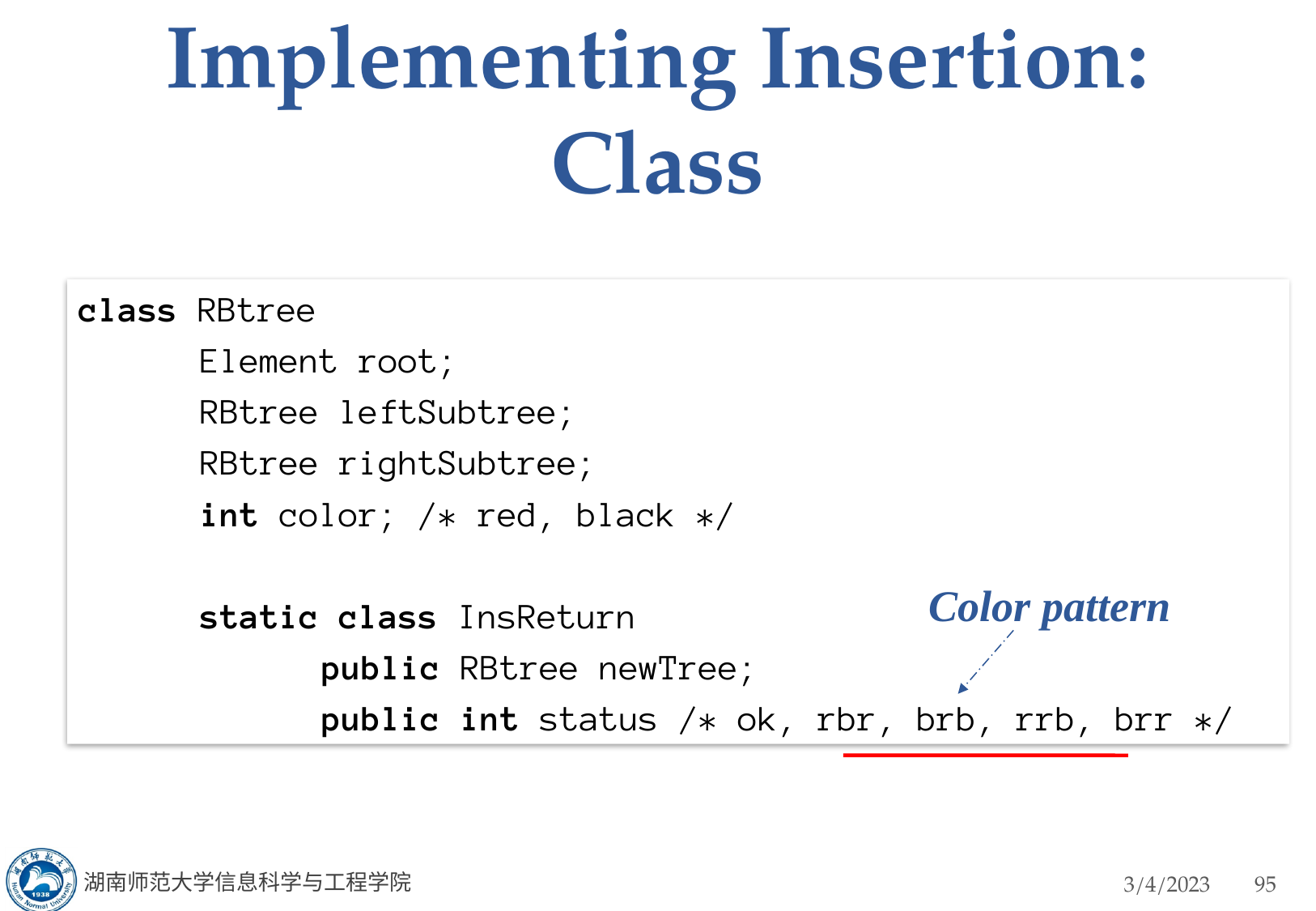

# Implementing Insertion: Class
class RBtree
	Element root;
	RBtree leftSubtree;
	RBtree rightSubtree;
	int color; /* red, black */

	static class InsReturn
		public RBtree newTree;
		public int status /* ok, rbr, brb, rrb, brr */
Color pattern

湖南师范大学信息科学与工程学院
3/4/2023
95